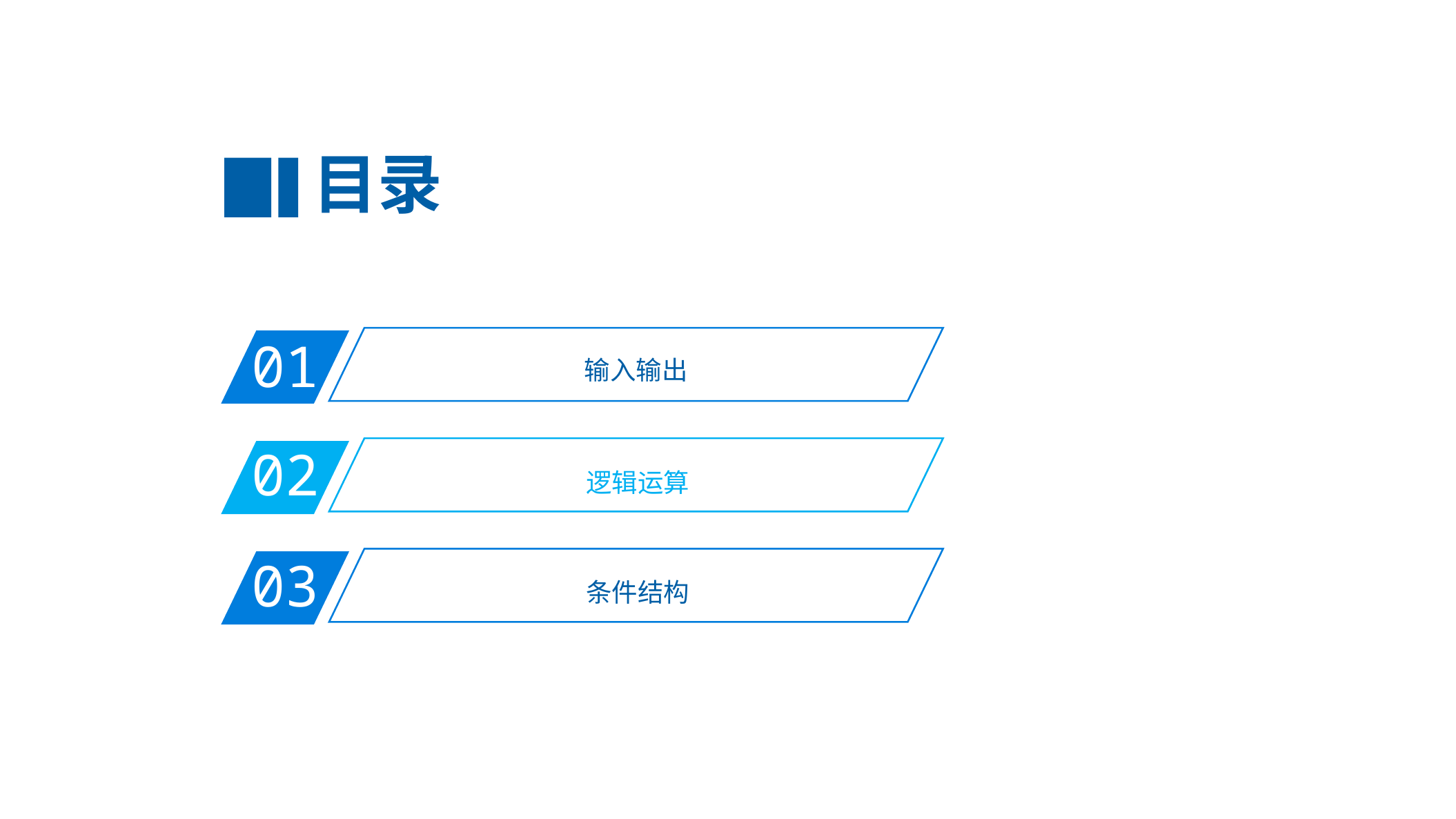

目录

01

输入输出
02

逻辑运算
03

条件结构